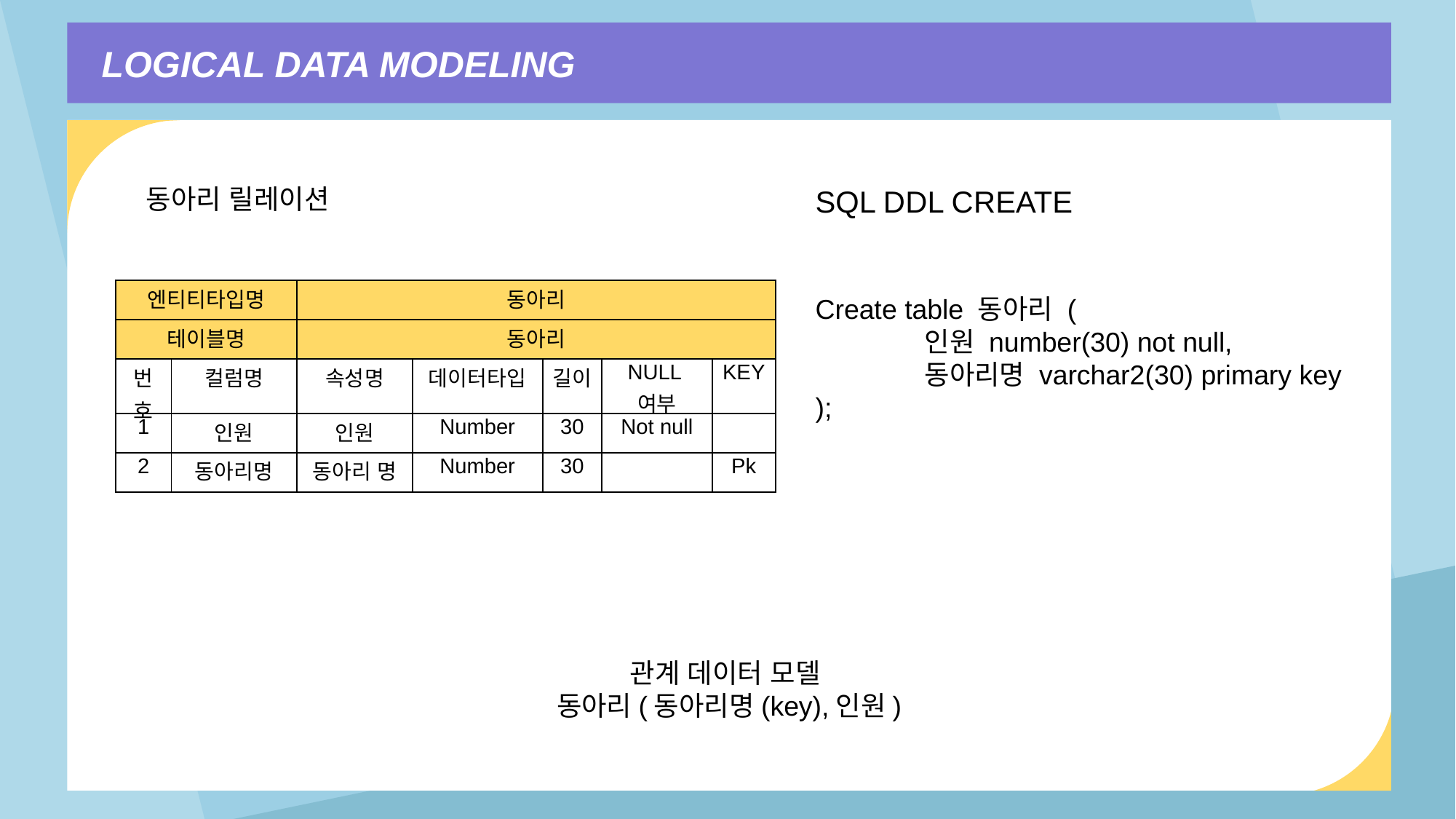

LOGICAL DATA MODELING

동아리 릴레이션
SQL DDL CREATE

Create table 동아리 (
	인원 number(30) not null,
	동아리명 varchar2(30) primary key
);
| 엔티티타입명 |  | 동아리 |  |  |  |  |
| --- | --- | --- | --- | --- | --- | --- |
| 테이블명 |  | 동아리 |  |  |  |  |
| 번호 | 컬럼명 | 속성명 | 데이터타입 | 길이 | NULL여부 | KEY |
| 1 | 인원 | 인원 | Number | 30 | Not null |  |
| 2 | 동아리명 | 동아리 명 | Number | 30 |  | Pk |

관계 데이터 모델
동아리(동아리명(key),인원)